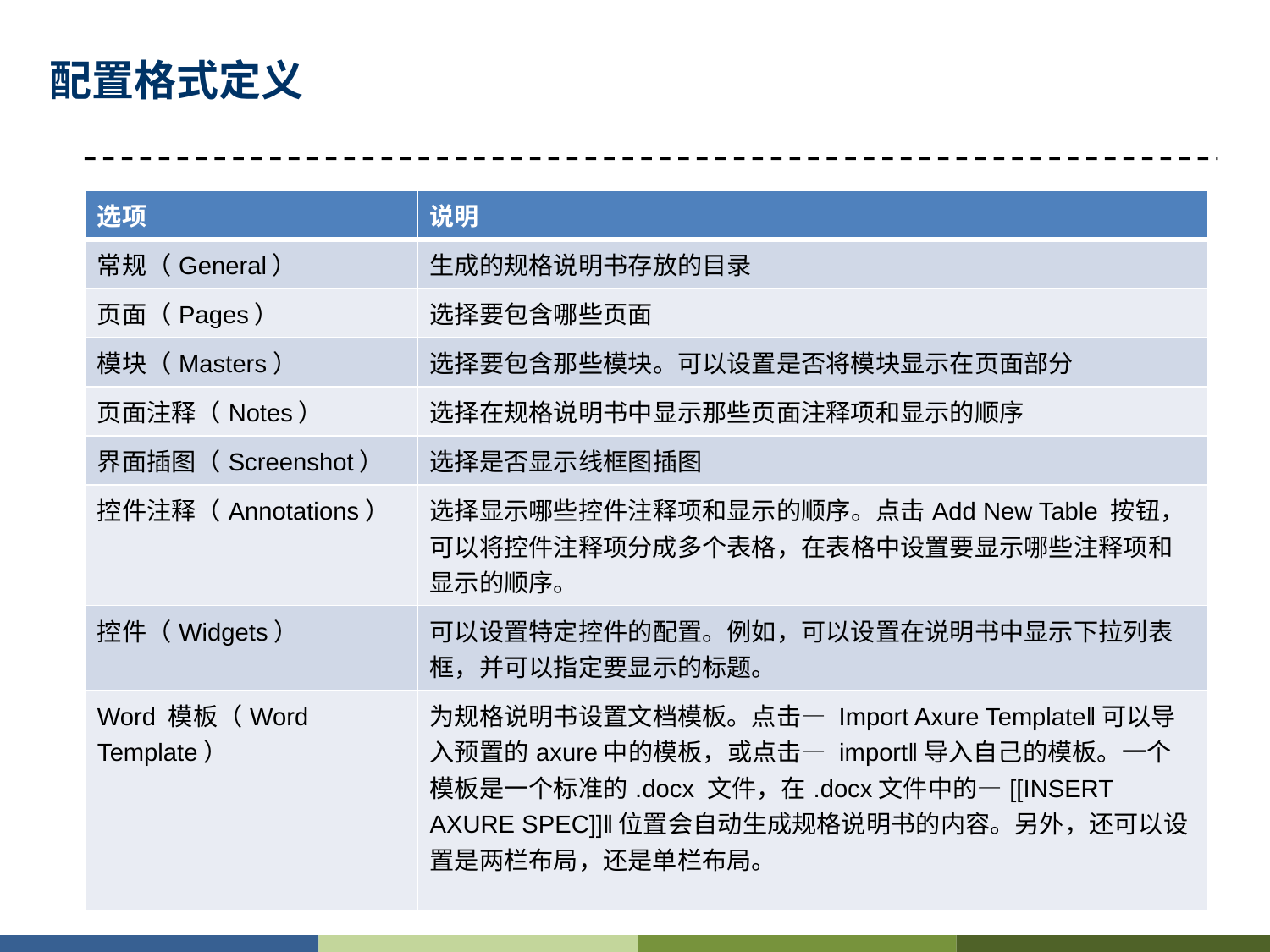

# 配置格式定义
| 选项 | 说明 |
| --- | --- |
| 常规（General） | 生成的规格说明书存放的目录 |
| 页面（Pages） | 选择要包含哪些页面 |
| 模块（Masters） | 选择要包含那些模块。可以设置是否将模块显示在页面部分 |
| 页面注释（Notes） | 选择在规格说明书中显示那些页面注释项和显示的顺序 |
| 界面插图（Screenshot） | 选择是否显示线框图插图 |
| 控件注释（Annotations） | 选择显示哪些控件注释项和显示的顺序。点击Add New Table 按钮，可以将控件注释项分成多个表格，在表格中设置要显示哪些注释项和显示的顺序。 |
| 控件（Widgets） | 可以设置特定控件的配置。例如，可以设置在说明书中显示下拉列表框，并可以指定要显示的标题。 |
| Word 模板（Word Template） | 为规格说明书设置文档模板。点击― Import Axure Template‖可以导入预置的axure中的模板，或点击― import‖导入自己的模板。一个模板是一个标准的.docx 文件，在.docx文件中的―[[INSERT AXURE SPEC]]‖位置会自动生成规格说明书的内容。另外，还可以设置是两栏布局，还是单栏布局。 |